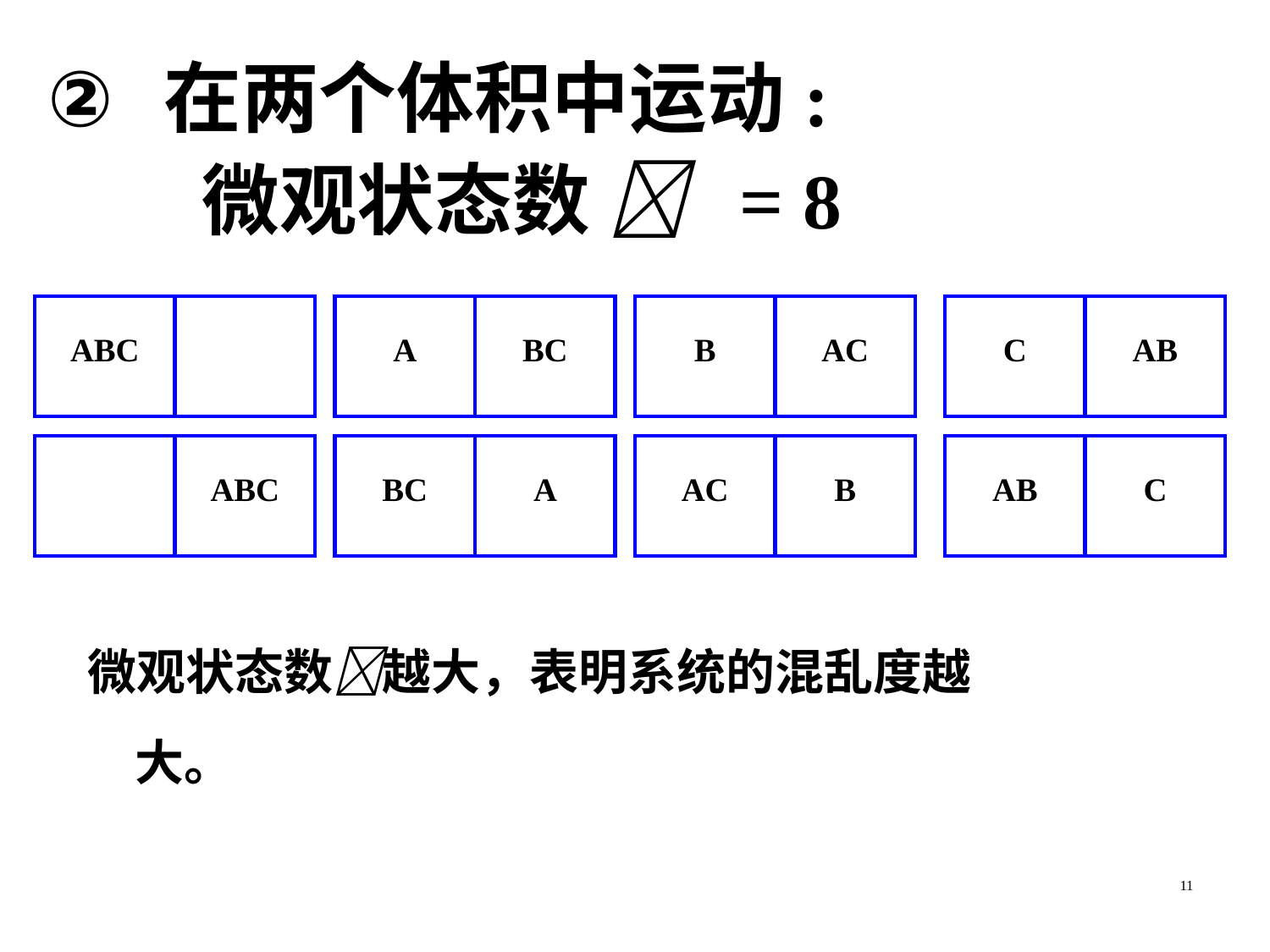

在两个体积中运动:
 微观状态数 Ω  = 8
ABC

ABC
A
BC
BC
A
B
AC
AC
B
C
AB
AB
C
微观状态数Ω越大，表明系统的混乱度越大。
11